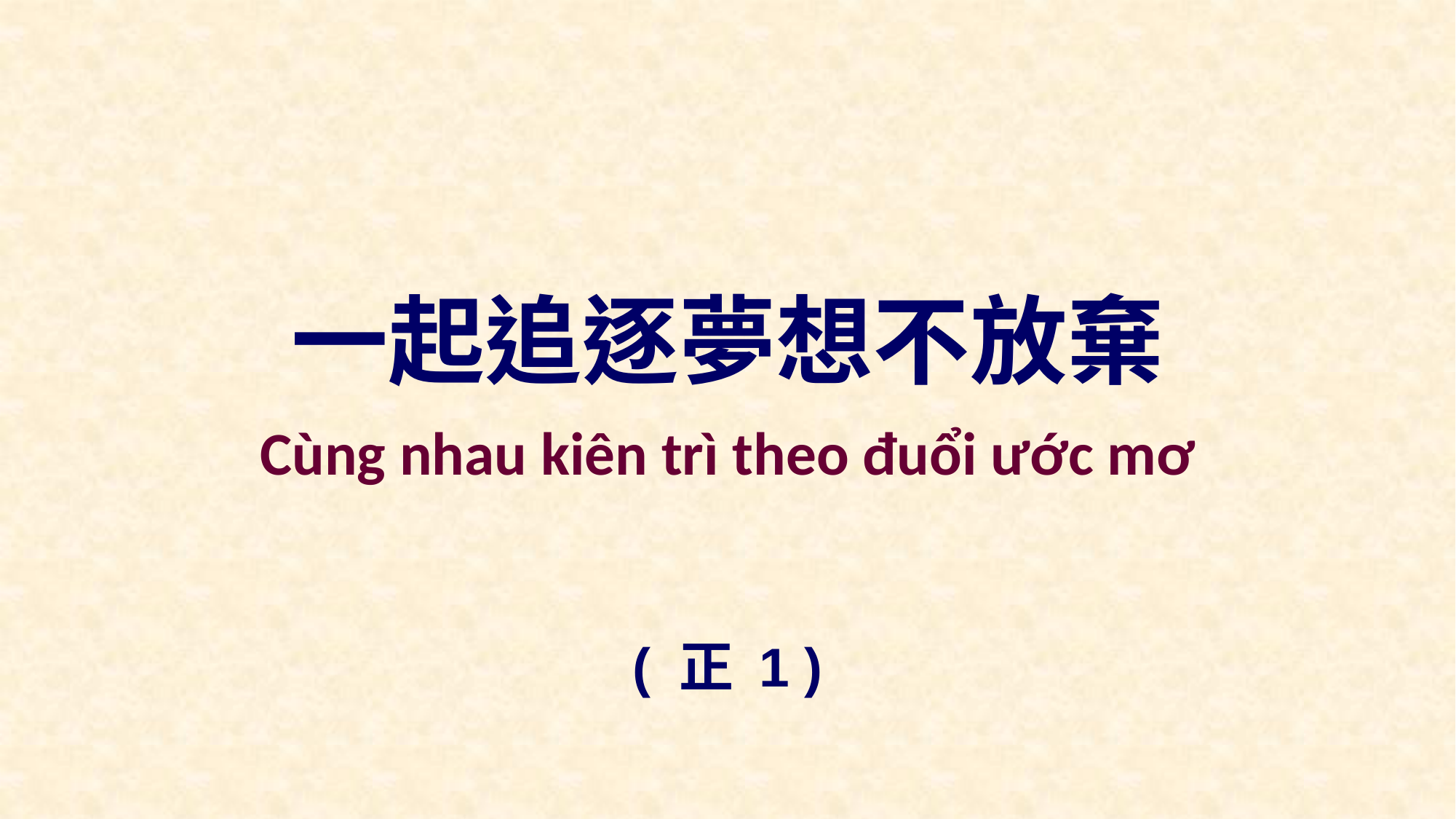

一起追逐夢想不放棄
Cùng nhau kiên trì theo đuổi ước mơ
( 正 1 )